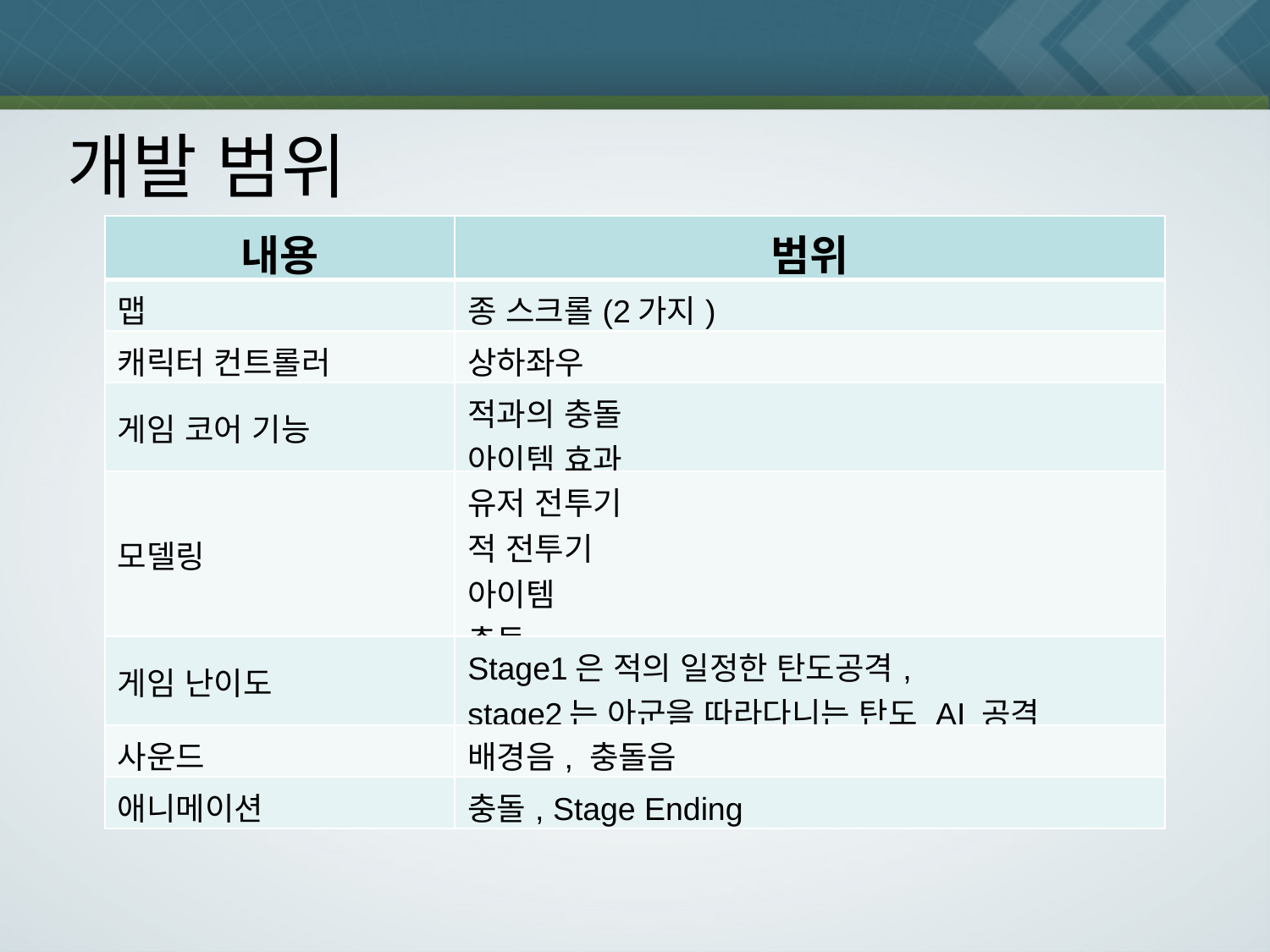

개발 범위
| 내용 | 범위 |
| --- | --- |
| 맵 | 종 스크롤(2가지) |
| 캐릭터 컨트롤러 | 상하좌우 |
| 게임 코어 기능 | 적과의 충돌 아이템 효과 |
| 모델링 | 유저 전투기 적 전투기 아이템 충돌 |
| 게임 난이도 | Stage1은 적의 일정한 탄도공격, stage2는 아군을 따라다니는 탄도 AI 공격 |
| 사운드 | 배경음, 충돌음 |
| 애니메이션 | 충돌, Stage Ending |